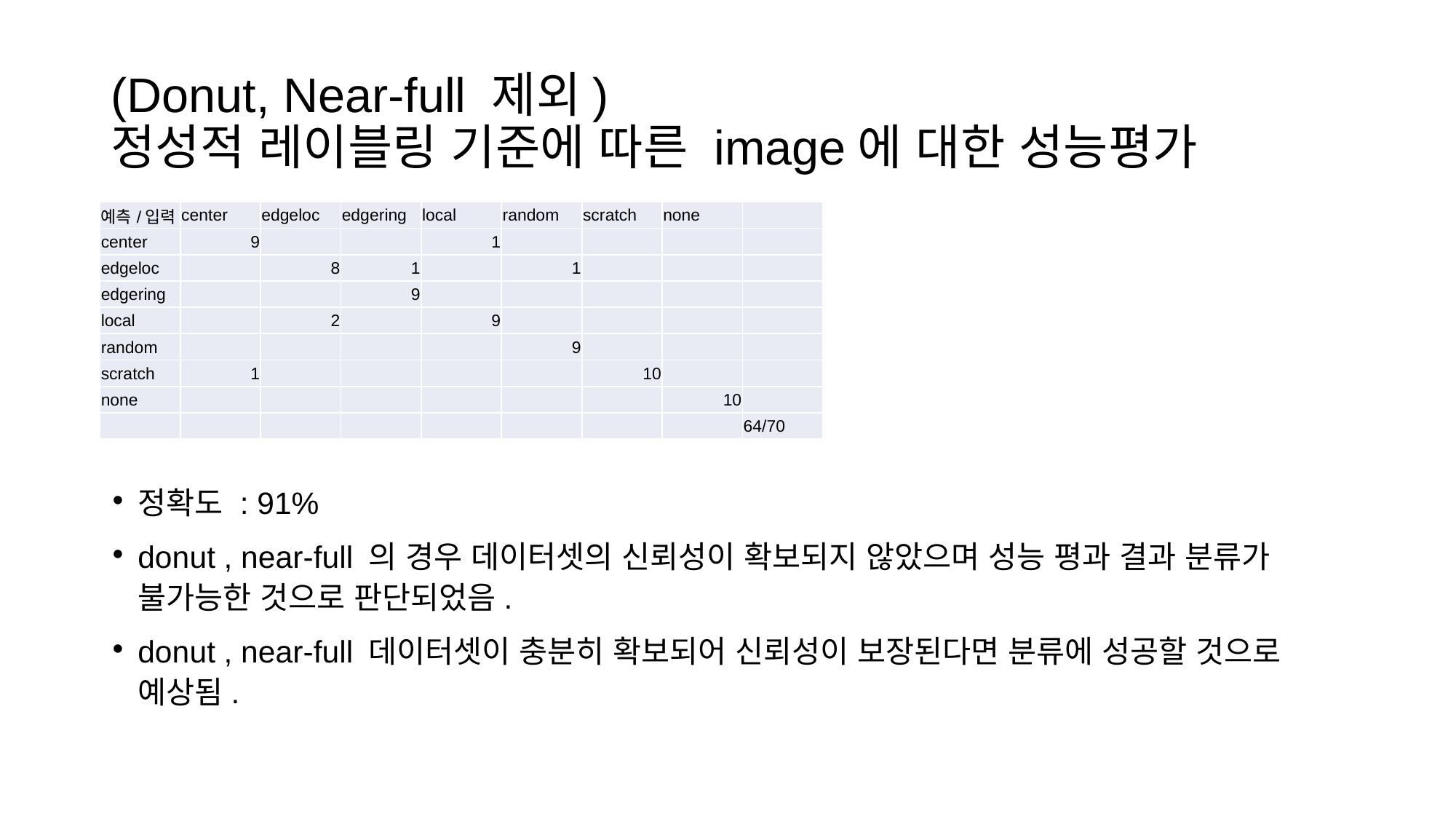

# (Donut, Near-full 제외) 정성적 레이블링 기준에 따른 image에 대한 성능평가

| 예측/입력 | center | edgeloc | edgering | local | random | scratch | none |  |
| --- | --- | --- | --- | --- | --- | --- | --- | --- |
| center | 9 |  |  | 1 |  |  |  |  |
| edgeloc |  | 8 | 1 |  | 1 |  |  |  |
| edgering |  |  | 9 |  |  |  |  |  |
| local |  | 2 |  | 9 |  |  |  |  |
| random |  |  |  |  | 9 |  |  |  |
| scratch | 1 |  |  |  |  | 10 |  |  |
| none |  |  |  |  |  |  | 10 |  |
|  |  |  |  |  |  |  |  | 64/70 |

정확도 : 91%
donut , near-full 의 경우 데이터셋의 신뢰성이 확보되지 않았으며 성능 평과 결과 분류가 불가능한 것으로 판단되었음.
donut , near-full 데이터셋이 충분히 확보되어 신뢰성이 보장된다면 분류에 성공할 것으로 예상됨.